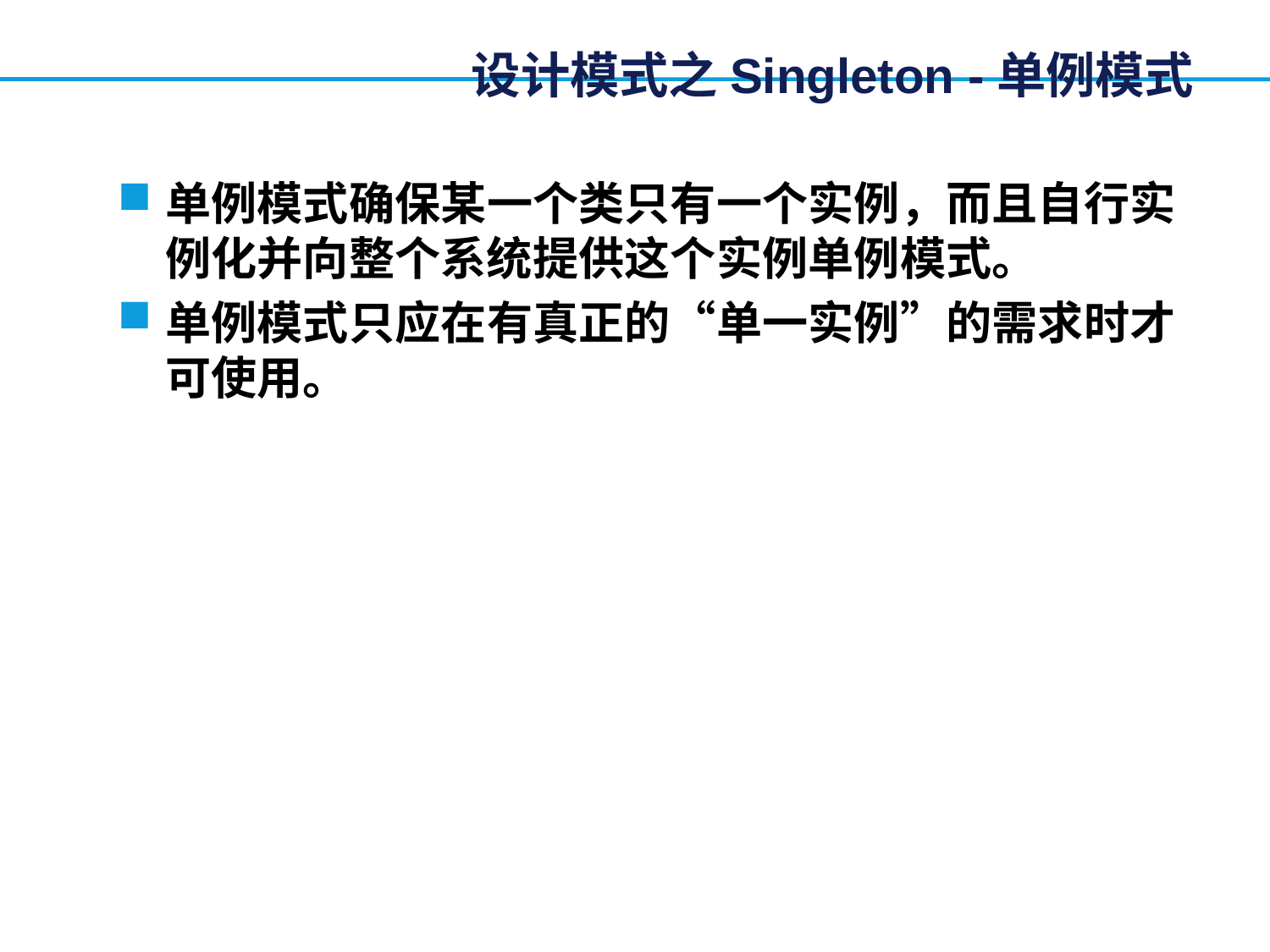

# 设计模式之Singleton -单例模式
单例模式确保某一个类只有一个实例，而且自行实例化并向整个系统提供这个实例单例模式。
单例模式只应在有真正的“单一实例”的需求时才可使用。